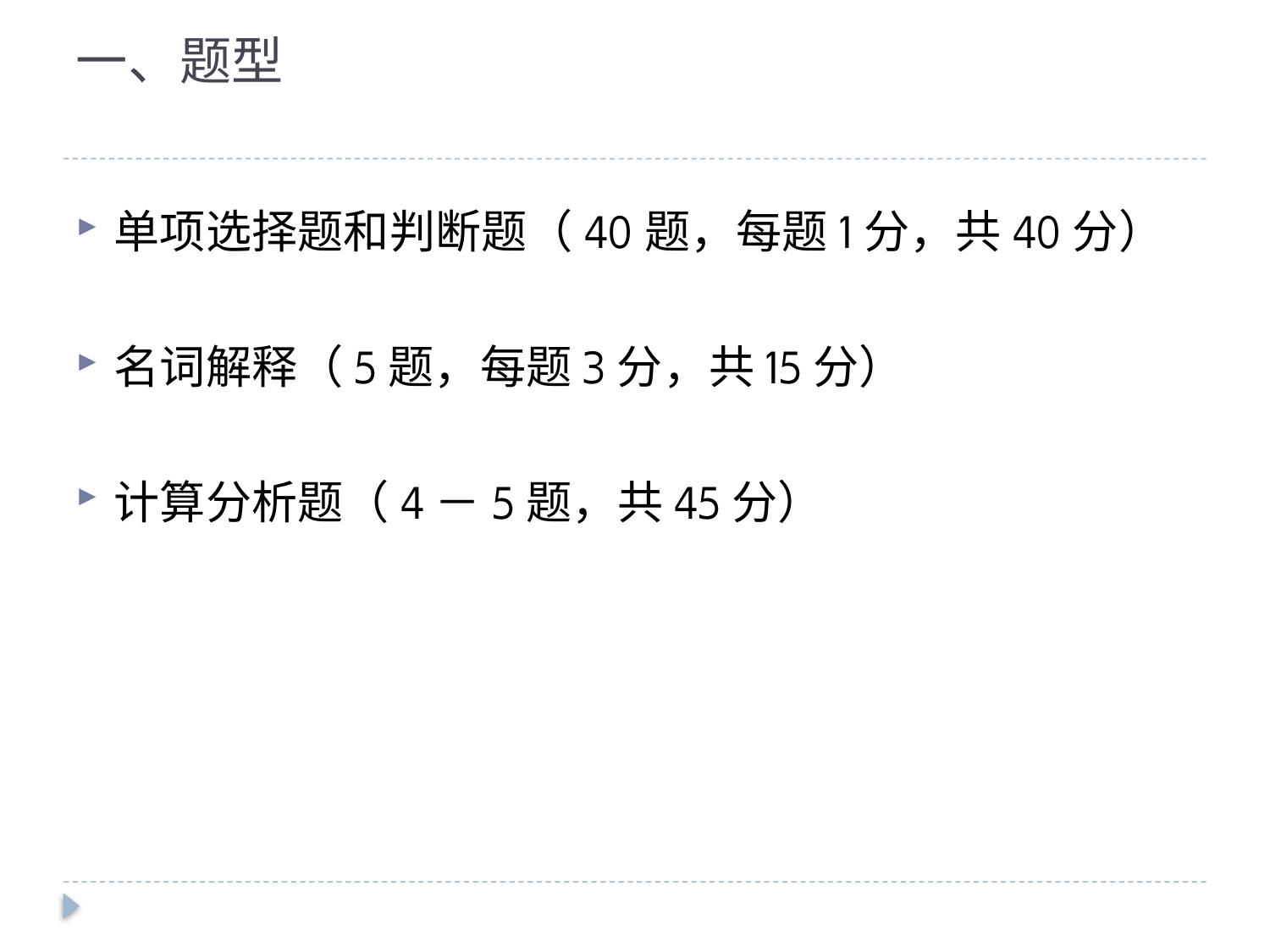

# 一、题型
单项选择题和判断题（40题，每题1分，共40分）
名词解释（5题，每题3分，共15分）
计算分析题（4－5题，共45分）